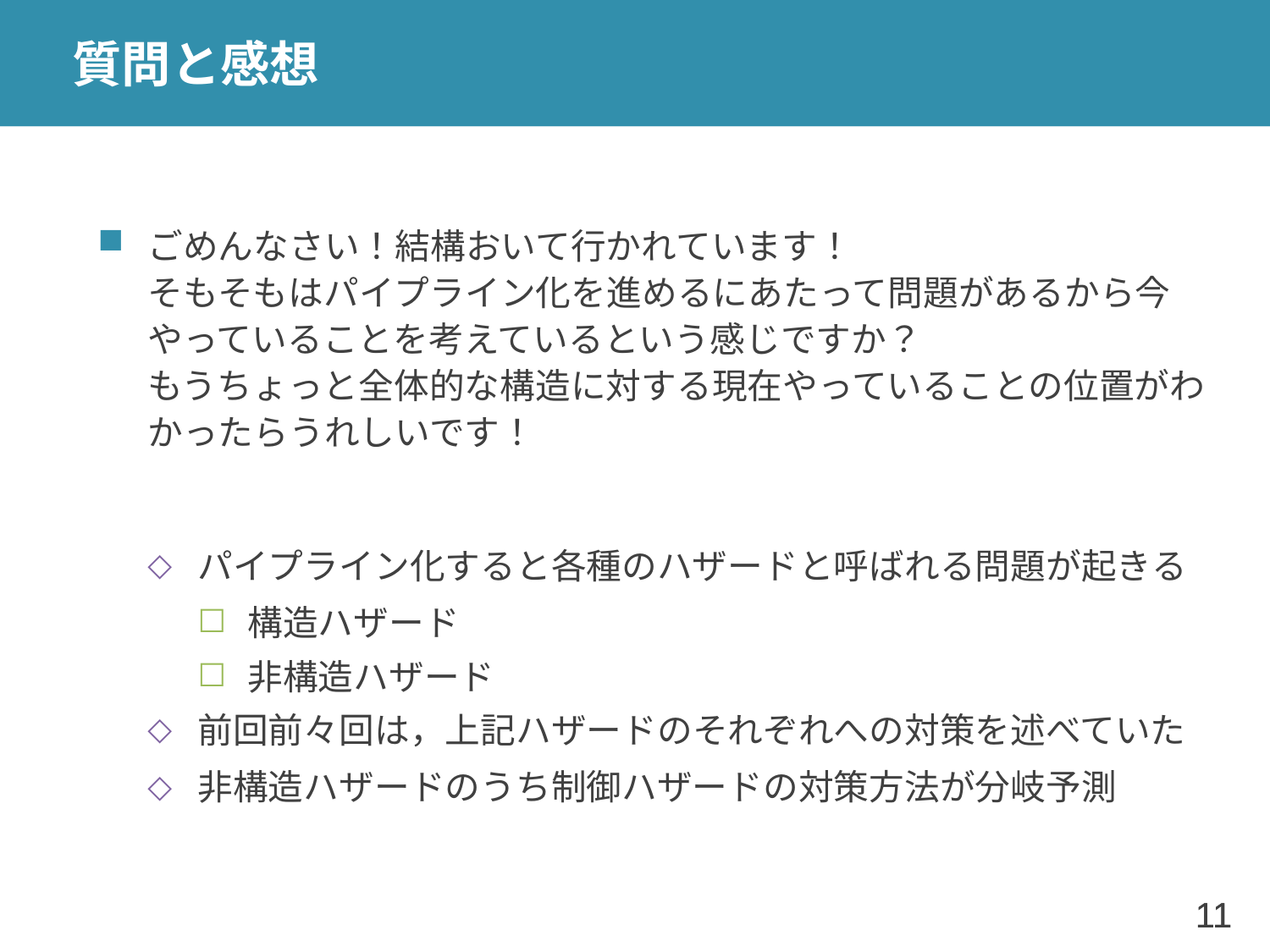

# 質問と感想
ごめんなさい！結構おいて行かれています！
そもそもはパイプライン化を進めるにあたって問題があるから今やっていることを考えているという感じですか？
もうちょっと全体的な構造に対する現在やっていることの位置がわかったらうれしいです！

パイプライン化すると各種のハザードと呼ばれる問題が起きる
構造ハザード
非構造ハザード
前回前々回は，上記ハザードのそれぞれへの対策を述べていた
非構造ハザードのうち制御ハザードの対策方法が分岐予測